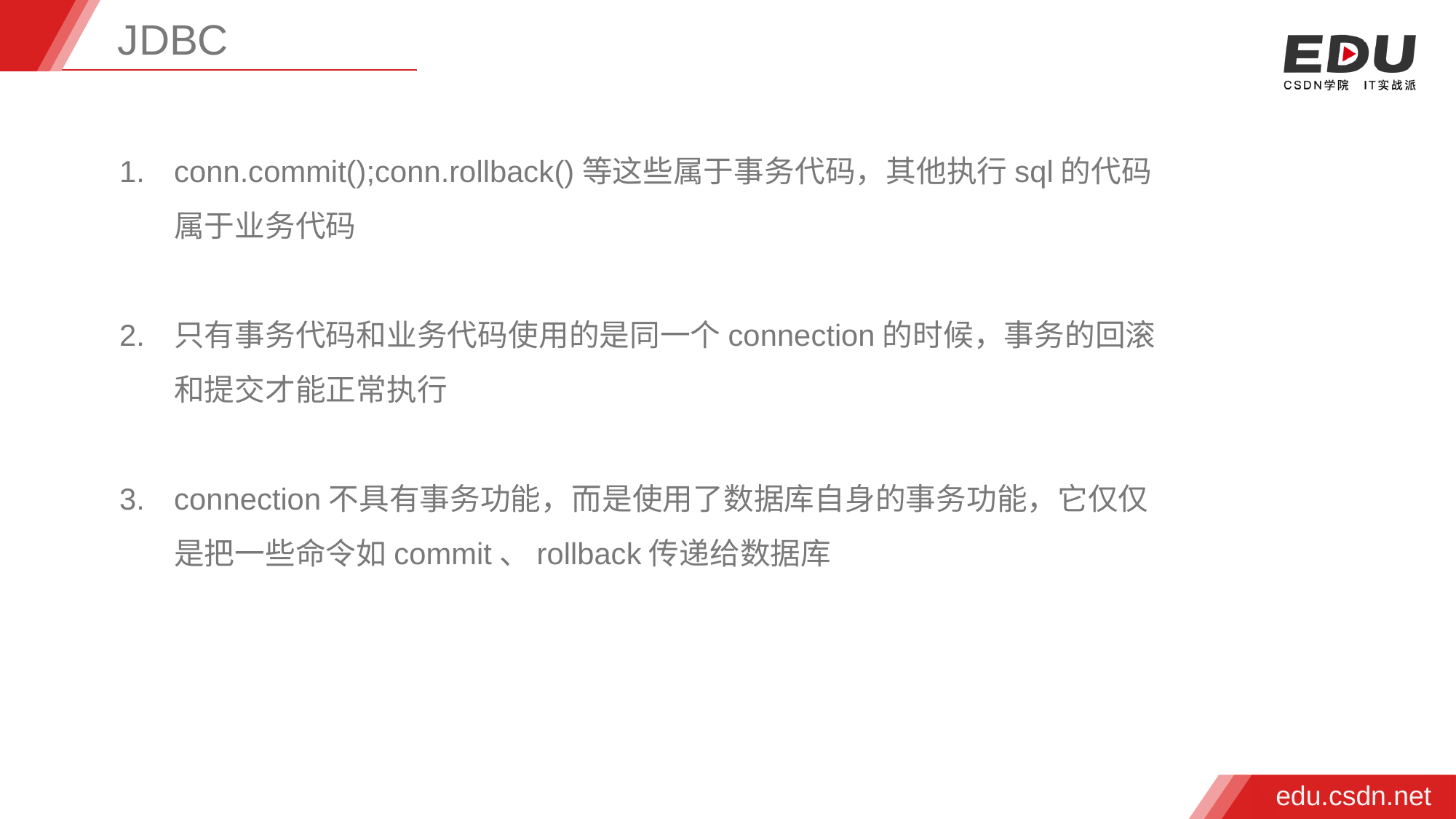

JDBC
conn.commit();conn.rollback()等这些属于事务代码，其他执行sql的代码属于业务代码

只有事务代码和业务代码使用的是同一个connection的时候，事务的回滚和提交才能正常执行

connection不具有事务功能，而是使用了数据库自身的事务功能，它仅仅是把一些命令如commit、rollback传递给数据库
edu.csdn.net